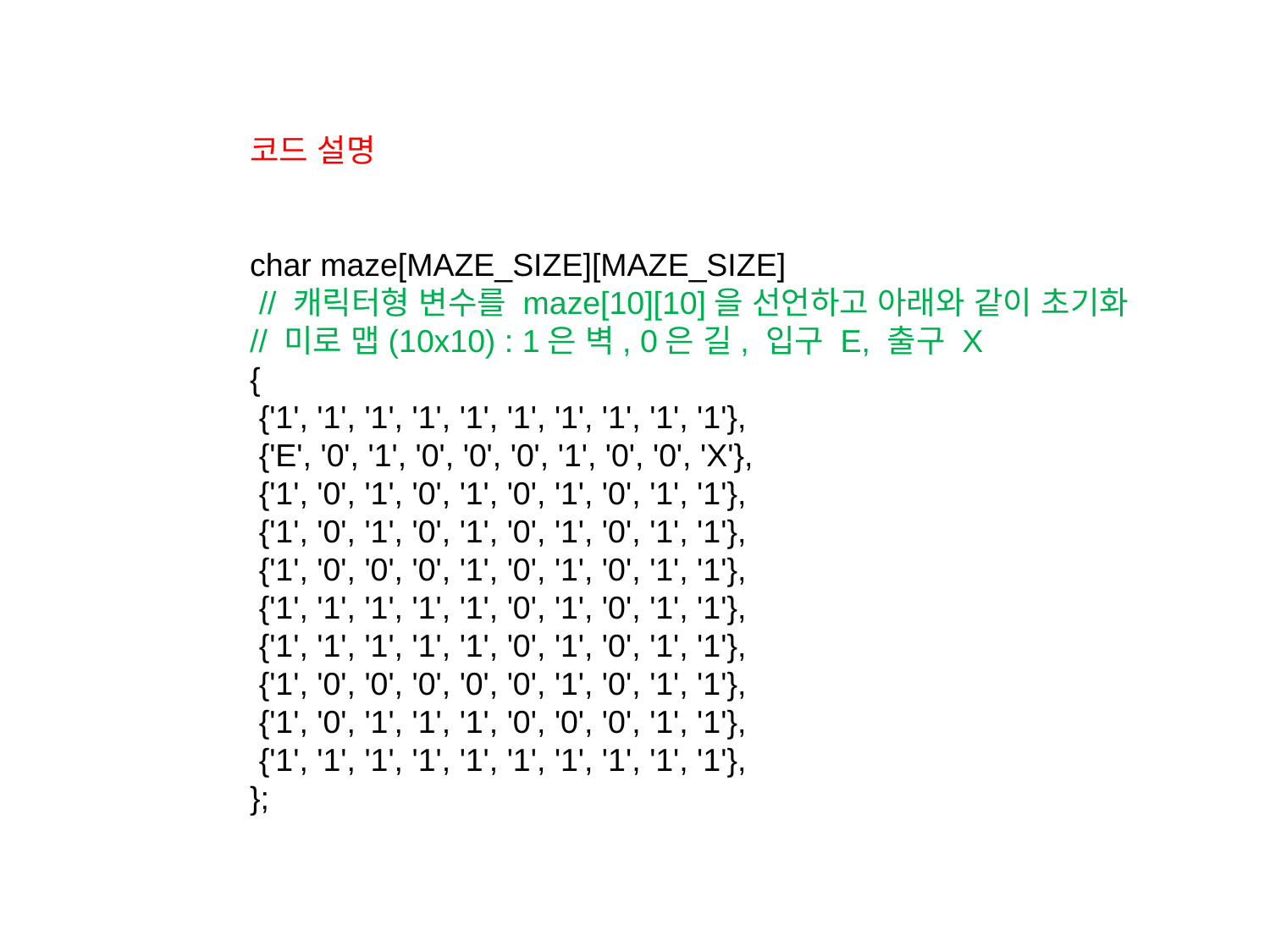

코드 설명

char maze[MAZE_SIZE][MAZE_SIZE]
 // 캐릭터형 변수를 maze[10][10]을 선언하고 아래와 같이 초기화
// 미로 맵(10x10) : 1은 벽, 0은 길, 입구 E, 출구 X
{
 {'1', '1', '1', '1', '1', '1', '1', '1', '1', '1'},
 {'E', '0', '1', '0', '0', '0', '1', '0', '0', 'X'},
 {'1', '0', '1', '0', '1', '0', '1', '0', '1', '1'},
 {'1', '0', '1', '0', '1', '0', '1', '0', '1', '1'},
 {'1', '0', '0', '0', '1', '0', '1', '0', '1', '1'},
 {'1', '1', '1', '1', '1', '0', '1', '0', '1', '1'},
 {'1', '1', '1', '1', '1', '0', '1', '0', '1', '1'},
 {'1', '0', '0', '0', '0', '0', '1', '0', '1', '1'},
 {'1', '0', '1', '1', '1', '0', '0', '0', '1', '1'},
 {'1', '1', '1', '1', '1', '1', '1', '1', '1', '1'},
};